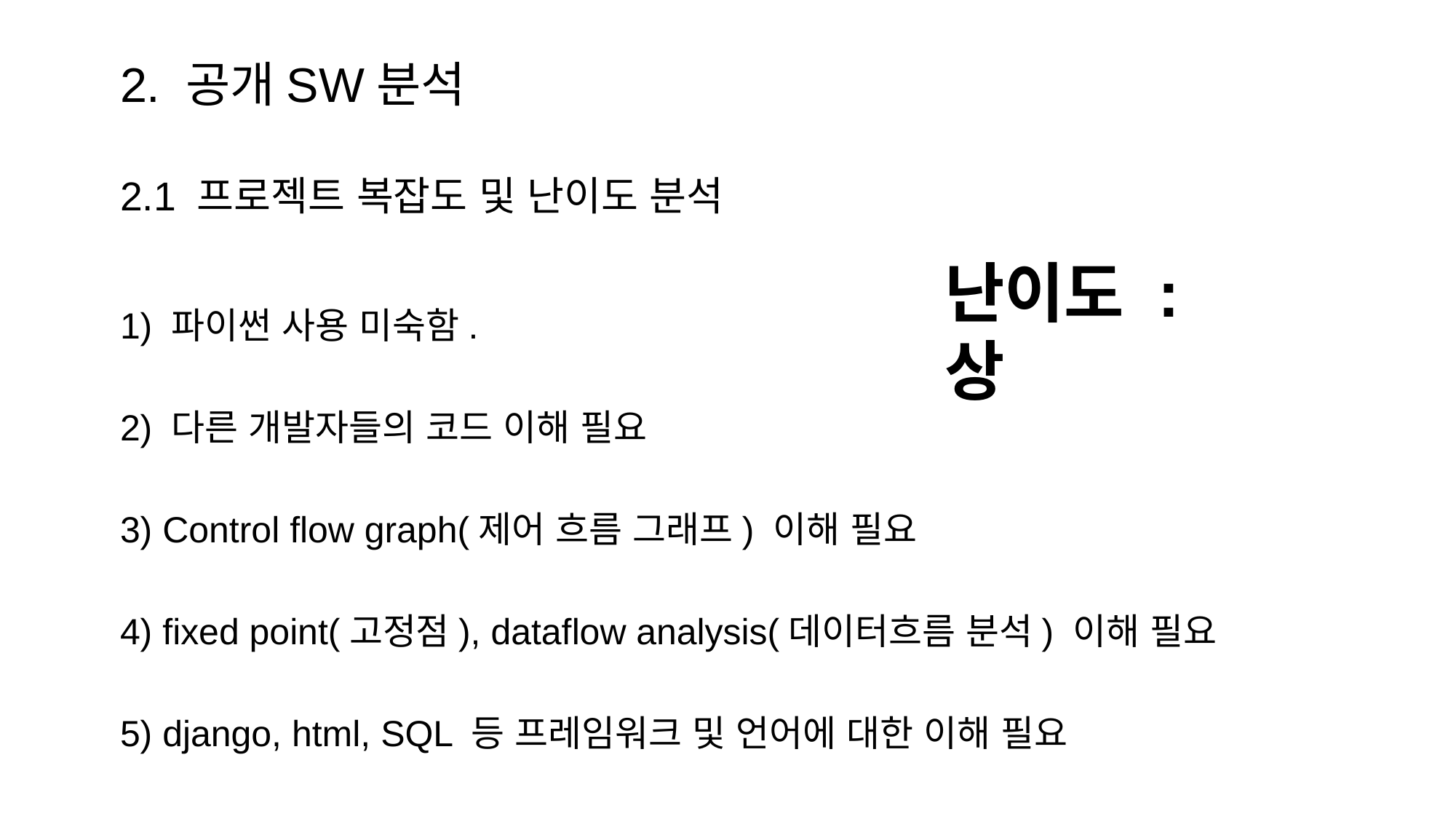

# 2. 공개SW분석 2.1 프로젝트 복잡도 및 난이도 분석

1) 파이썬 사용 미숙함.

2) 다른 개발자들의 코드 이해 필요

3) Control flow graph(제어 흐름 그래프) 이해 필요

4) fixed point(고정점), dataflow analysis(데이터흐름 분석) 이해 필요

5) django, html, SQL 등 프레임워크 및 언어에 대한 이해 필요

난이도 : 상